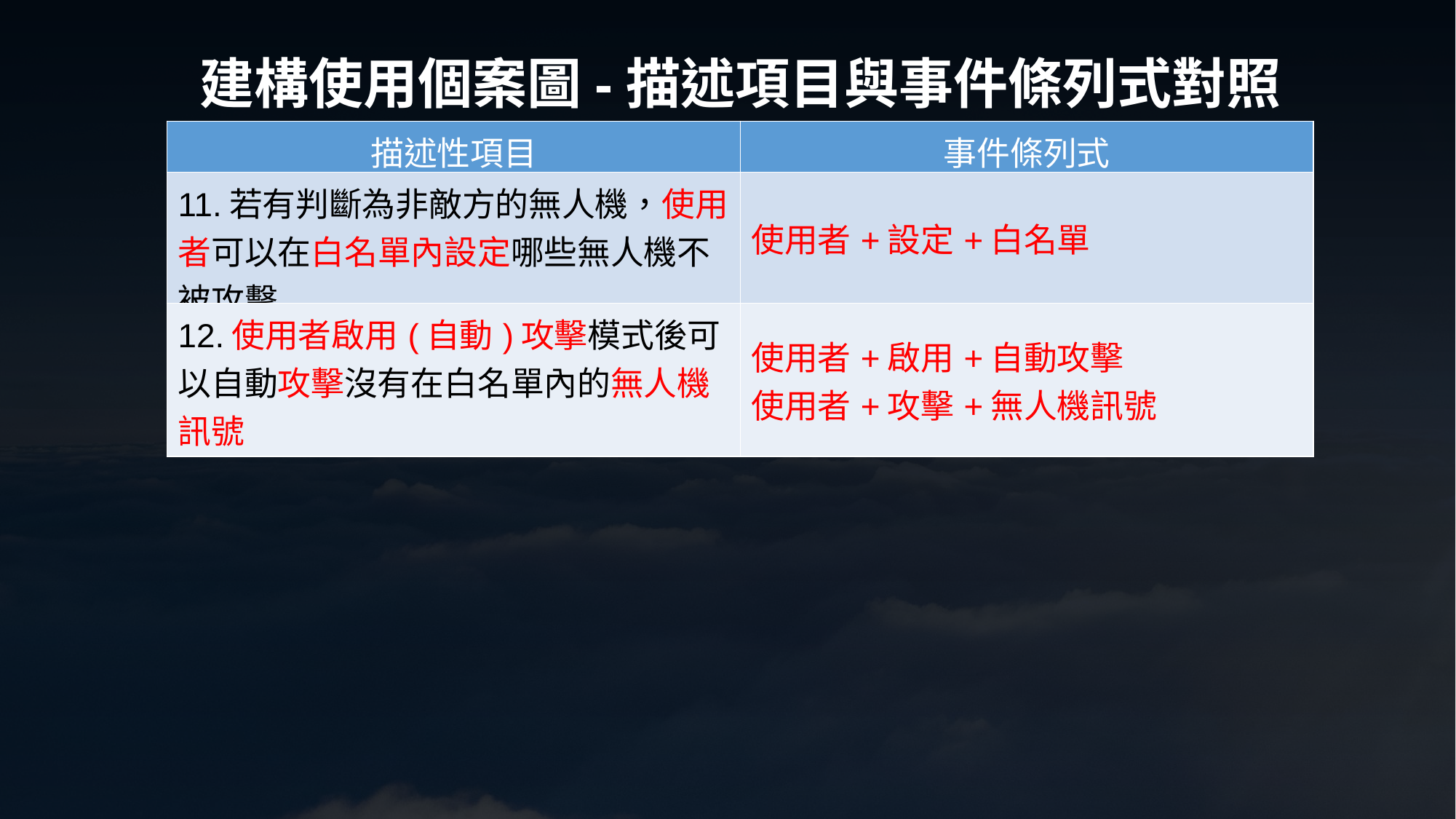

建構使用個案圖-描述項目與事件條列式對照
| 描述性項目 | 事件條列式 |
| --- | --- |
| 11.若有判斷為非敵方的無人機，使用者可以在白名單內設定哪些無人機不被攻擊 | 使用者+設定+白名單 |
| 12.使用者啟用(自動)攻擊模式後可以自動攻擊沒有在白名單內的無人機訊號 | 使用者+啟用+自動攻擊 使用者+攻擊+無人機訊號 |